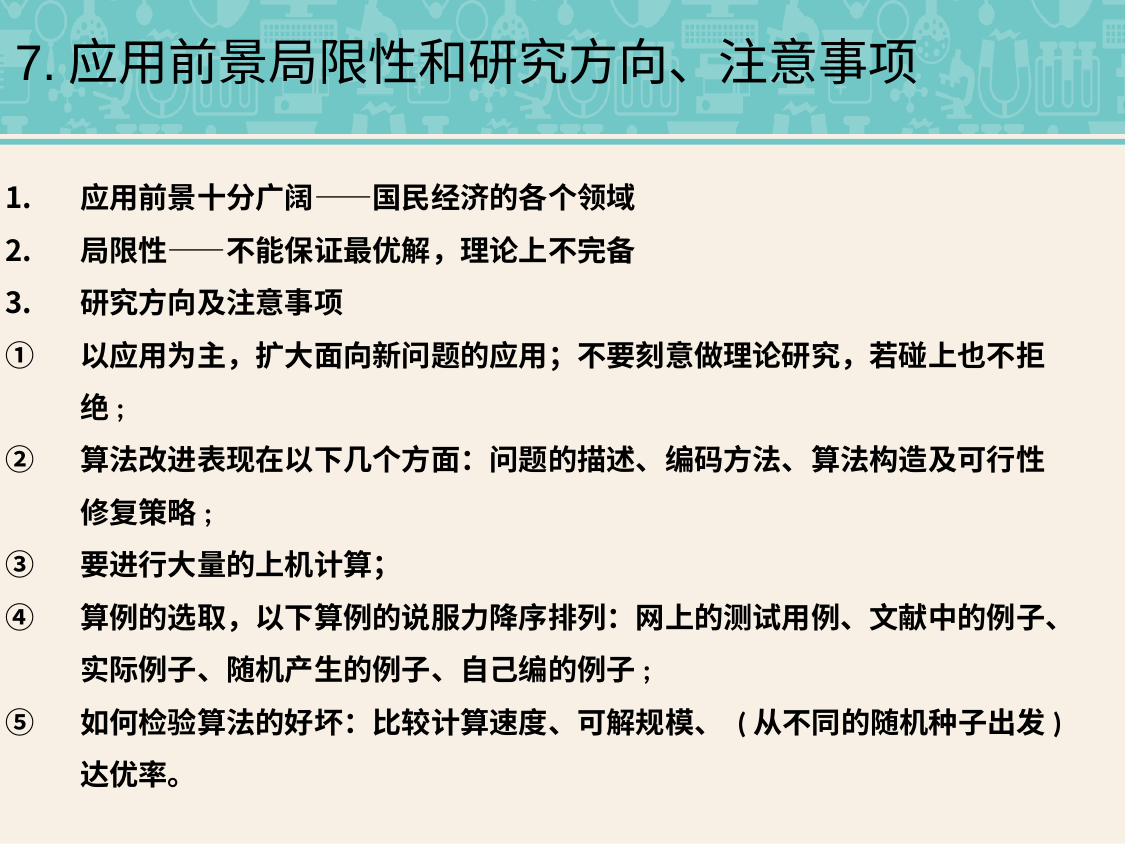

7.应用前景局限性和研究方向、注意事项
应用前景十分广阔——国民经济的各个领域
局限性——不能保证最优解，理论上不完备
研究方向及注意事项
以应用为主，扩大面向新问题的应用；不要刻意做理论研究，若碰上也不拒绝;
算法改进表现在以下几个方面：问题的描述、编码方法、算法构造及可行性修复策略;
要进行大量的上机计算；
算例的选取，以下算例的说服力降序排列：网上的测试用例、文献中的例子、实际例子、随机产生的例子、自己编的例子;
如何检验算法的好坏：比较计算速度、可解规模、 (从不同的随机种子出发)达优率。